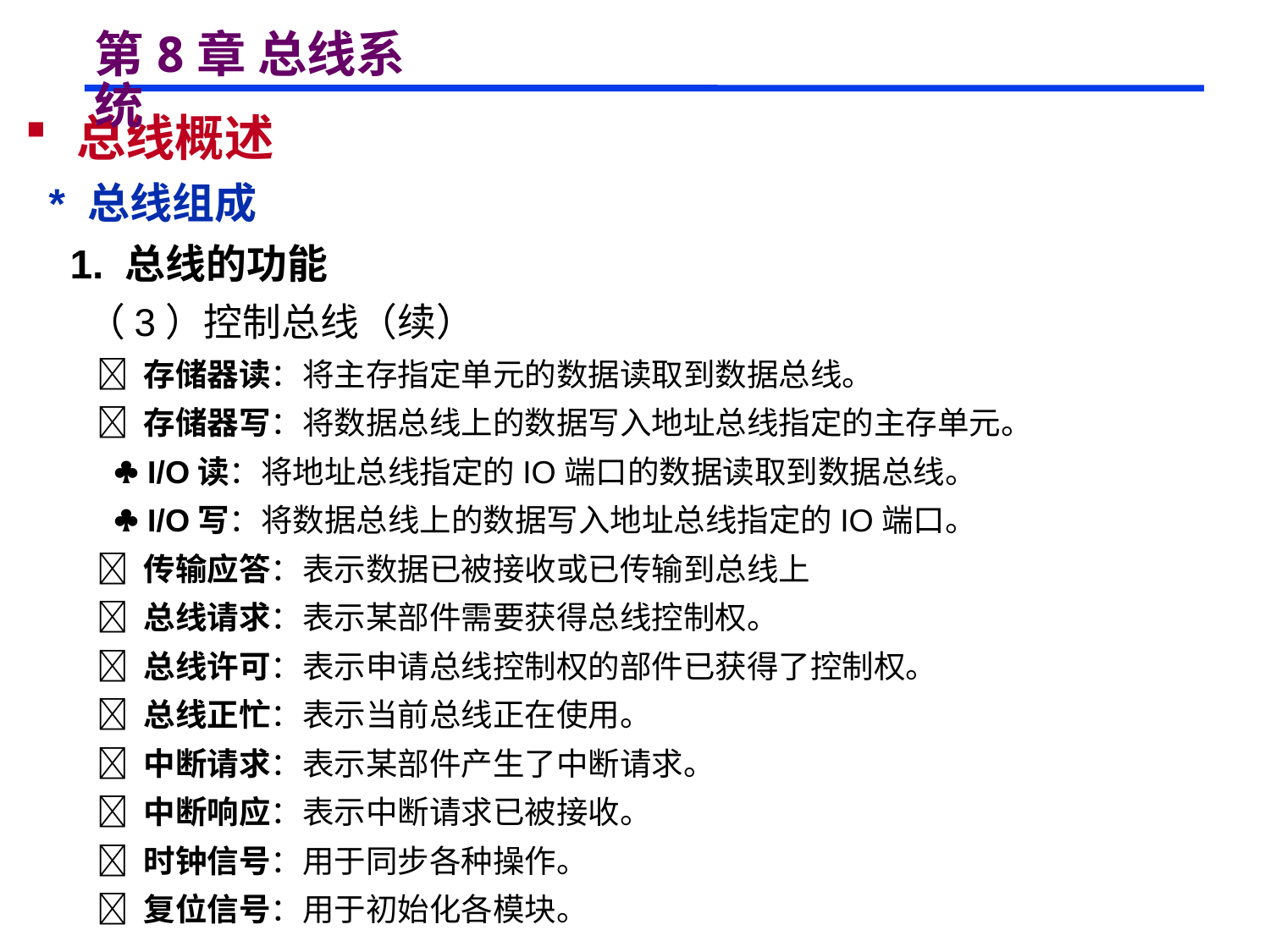

# 第8章 总线系统
 总线概述
  * 总线组成
    1. 总线的功能
      （3）控制总线（续）
          ♣ 存储器读：将主存指定单元的数据读取到数据总线。
          ♣ 存储器写：将数据总线上的数据写入地址总线指定的主存单元。
          ♣ I/O读：将地址总线指定的IO端口的数据读取到数据总线。
          ♣ I/O写：将数据总线上的数据写入地址总线指定的IO端口。
          ♣ 传输应答：表示数据已被接收或已传输到总线上
          ♣ 总线请求：表示某部件需要获得总线控制权。
          ♣ 总线许可：表示申请总线控制权的部件已获得了控制权。
          ♣ 总线正忙：表示当前总线正在使用。
          ♣ 中断请求：表示某部件产生了中断请求。
          ♣ 中断响应：表示中断请求已被接收。
          ♣ 时钟信号：用于同步各种操作。
          ♣ 复位信号：用于初始化各模块。